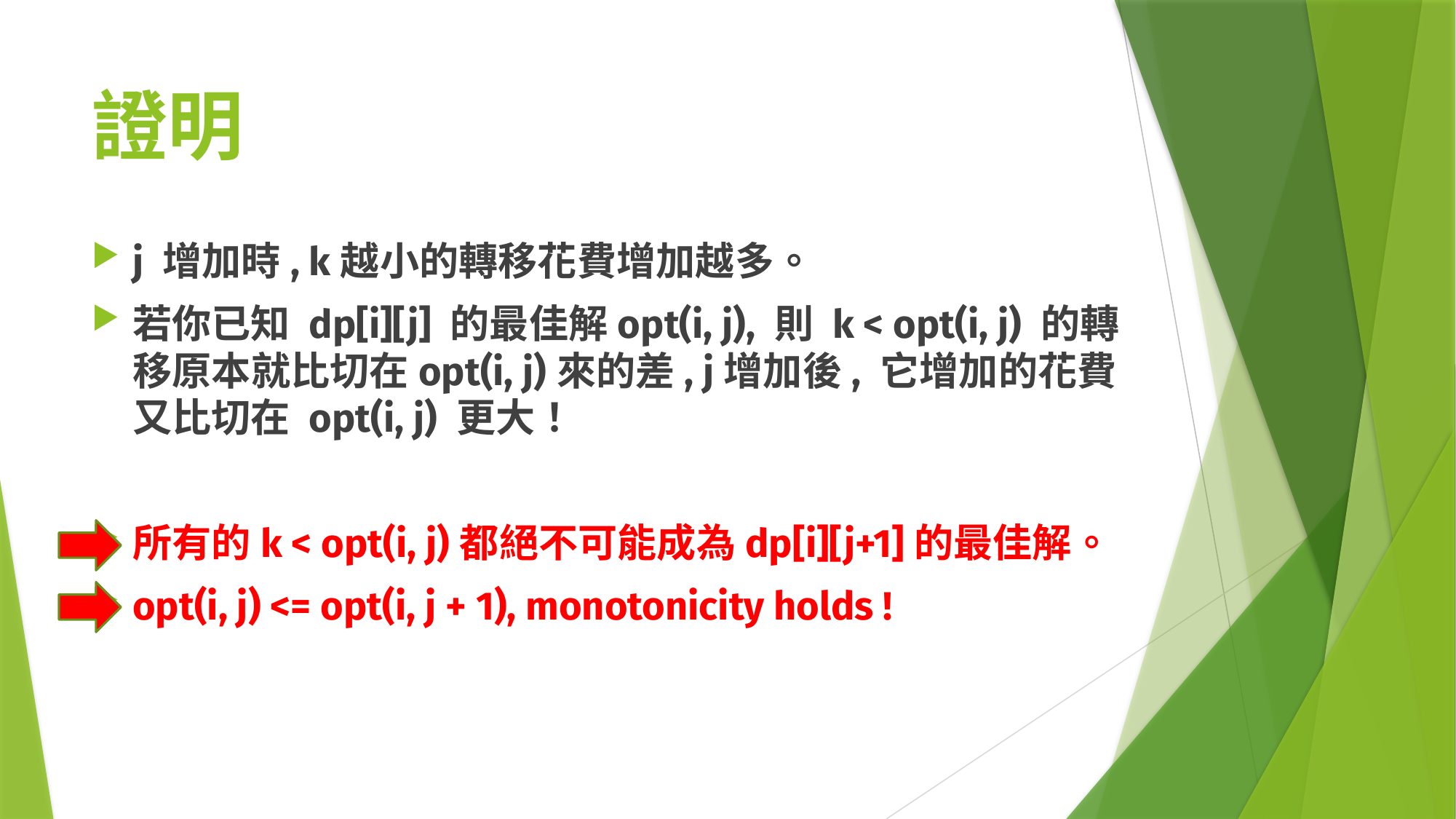

# 證明
j 增加時, k越小的轉移花費增加越多。
若你已知 dp[i][j] 的最佳解opt(i, j), 則 k < opt(i, j) 的轉移原本就比切在opt(i, j)來的差, j增加後, 它增加的花費又比切在 opt(i, j) 更大！

所有的k < opt(i, j)都絕不可能成為dp[i][j+1]的最佳解。
opt(i, j) <= opt(i, j + 1), monotonicity holds !